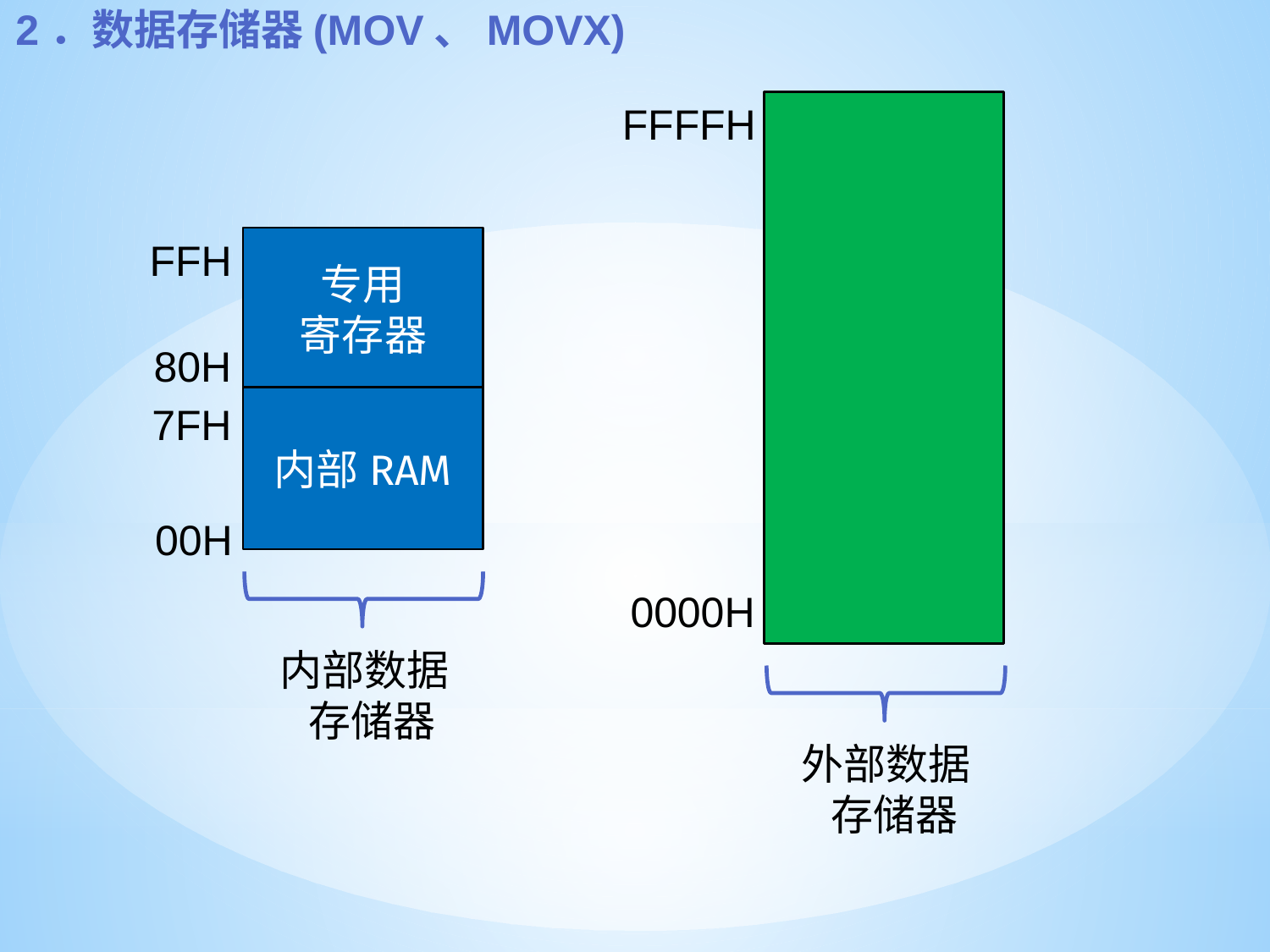

# 2．数据存储器(MOV、MOVX)
FFFFH

FFH
专用
寄存器
80H
内部RAM
7FH

00H

0000H
内部数据
  存储器
外部数据
  存储器